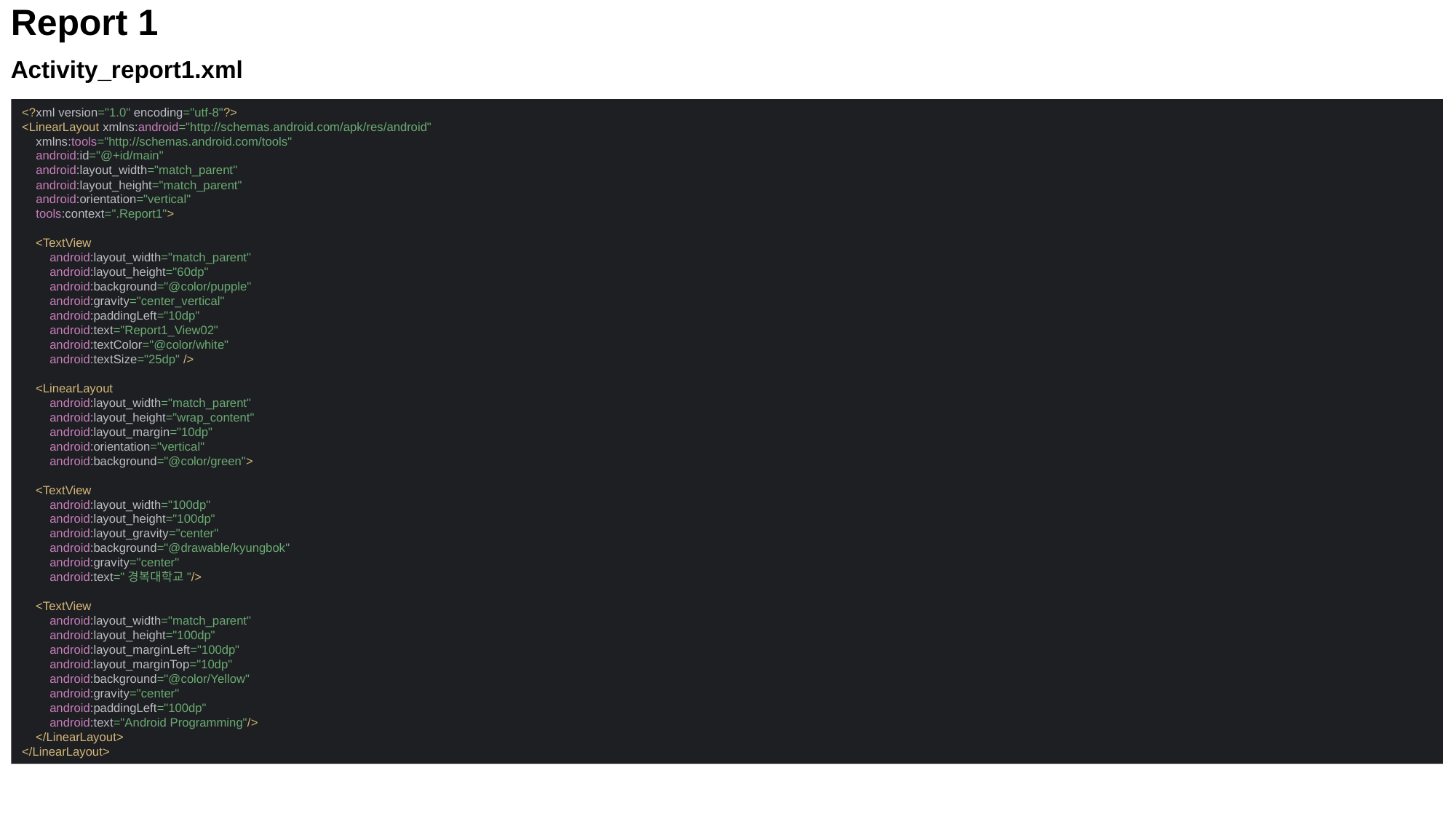

Report 1
Activity_report1.xml
<?xml version="1.0" encoding="utf-8"?>
<LinearLayout xmlns:android="http://schemas.android.com/apk/res/android"
    xmlns:tools="http://schemas.android.com/tools"
    android:id="@+id/main"
    android:layout_width="match_parent"
    android:layout_height="match_parent"
    android:orientation="vertical"
    tools:context=".Report1">
    <TextView
        android:layout_width="match_parent"
        android:layout_height="60dp"
        android:background="@color/pupple"
        android:gravity="center_vertical"
        android:paddingLeft="10dp"
        android:text="Report1_View02"
        android:textColor="@color/white"
        android:textSize="25dp" />
    <LinearLayout
        android:layout_width="match_parent"
        android:layout_height="wrap_content"
        android:layout_margin="10dp"
        android:orientation="vertical"
        android:background="@color/green">
    <TextView
        android:layout_width="100dp"
        android:layout_height="100dp"
        android:layout_gravity="center"
        android:background="@drawable/kyungbok"
        android:gravity="center"
        android:text="경복대학교"/>
    <TextView
        android:layout_width="match_parent"
        android:layout_height="100dp"
        android:layout_marginLeft="100dp"
        android:layout_marginTop="10dp"
        android:background="@color/Yellow"
        android:gravity="center"
        android:paddingLeft="100dp"
        android:text="Android Programming"/>
    </LinearLayout>
</LinearLayout>